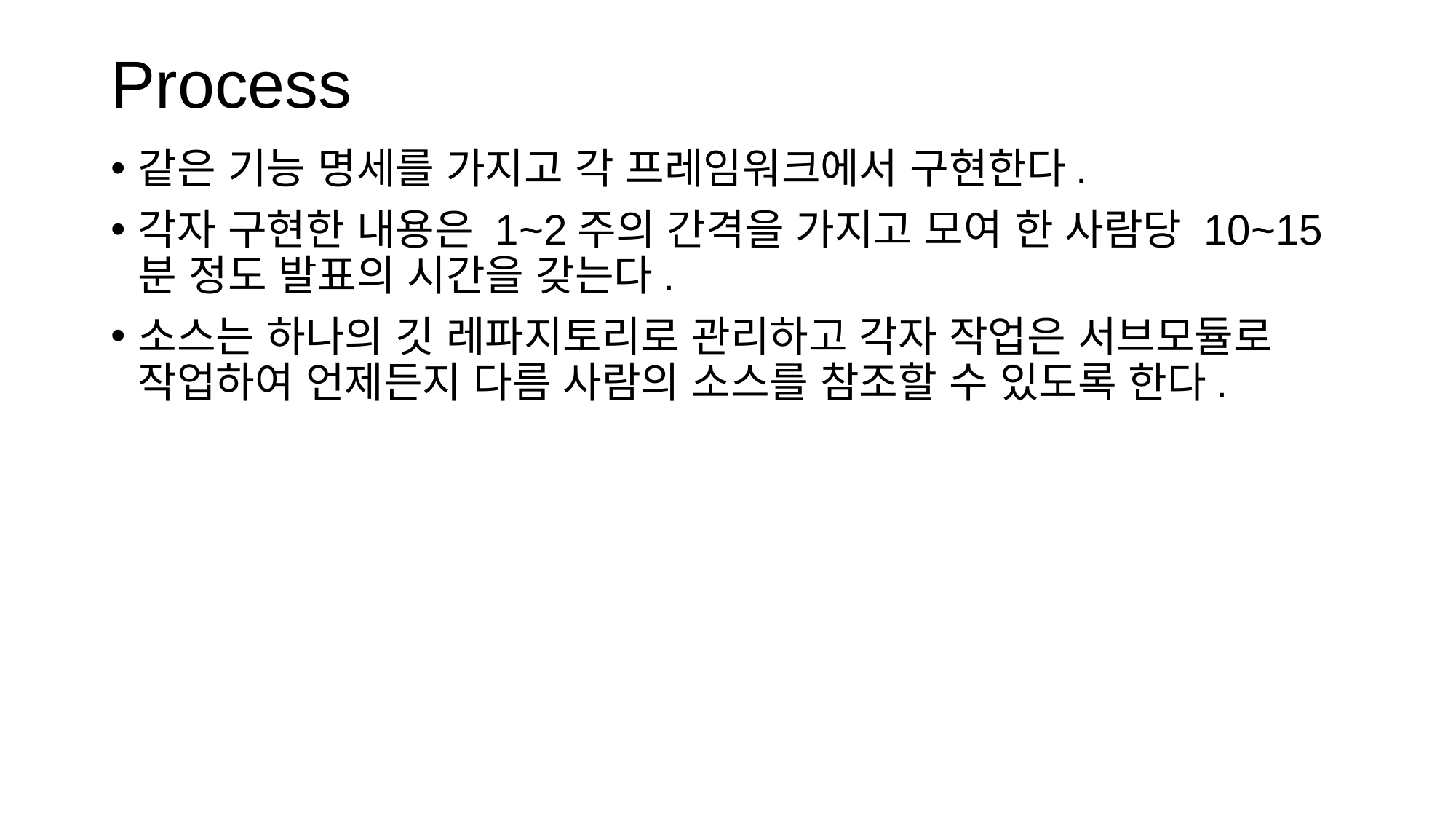

# Process
같은 기능 명세를 가지고 각 프레임워크에서 구현한다.
각자 구현한 내용은 1~2주의 간격을 가지고 모여 한 사람당 10~15분 정도 발표의 시간을 갖는다.
소스는 하나의 깃 레파지토리로 관리하고 각자 작업은 서브모듈로 작업하여 언제든지 다름 사람의 소스를 참조할 수 있도록 한다.